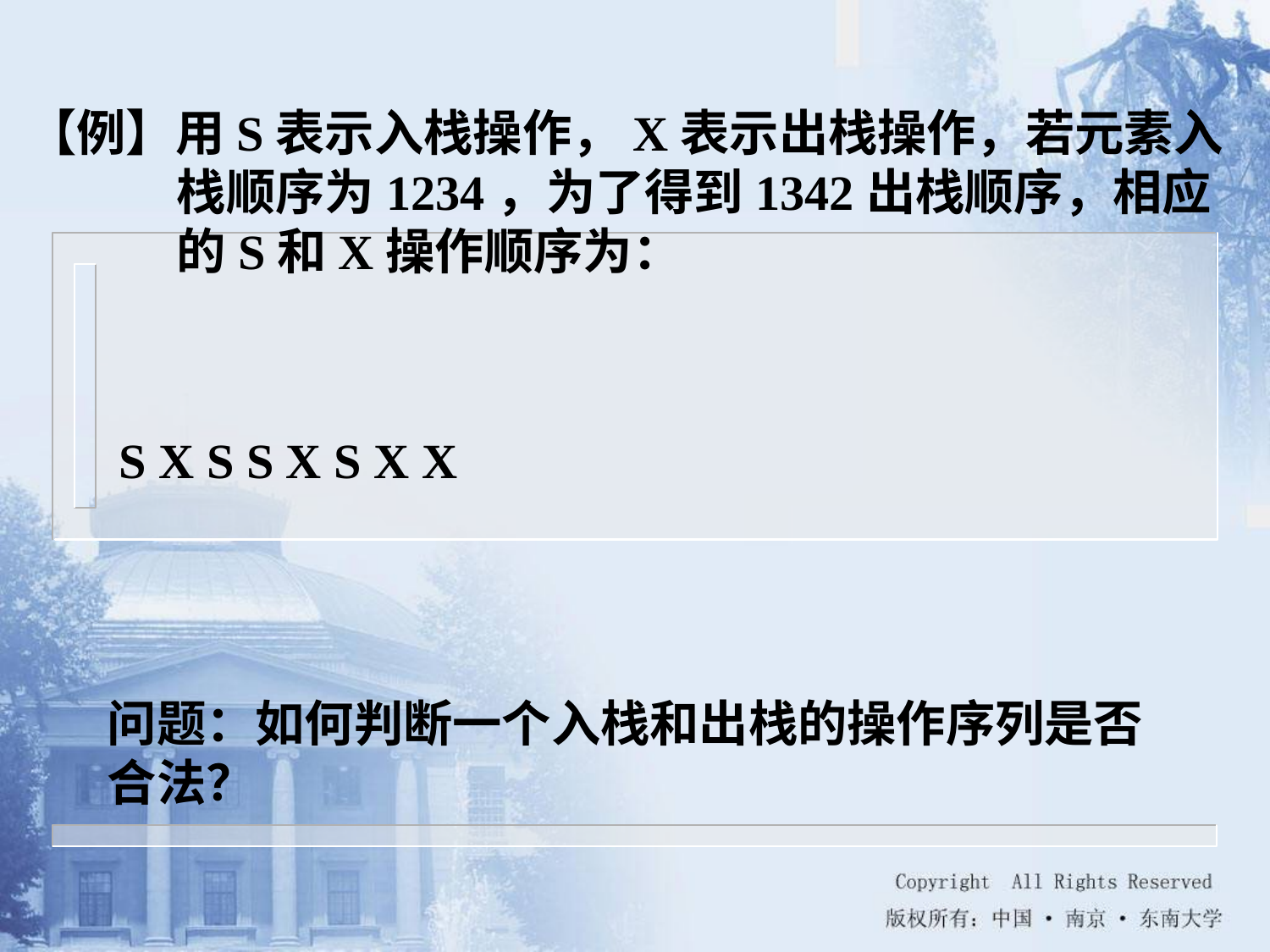

【例】用S表示入栈操作，X表示出栈操作，若元素入栈顺序为1234，为了得到1342出栈顺序，相应的S和X操作顺序为：
S X S S X S X X
问题：如何判断一个入栈和出栈的操作序列是否合法？